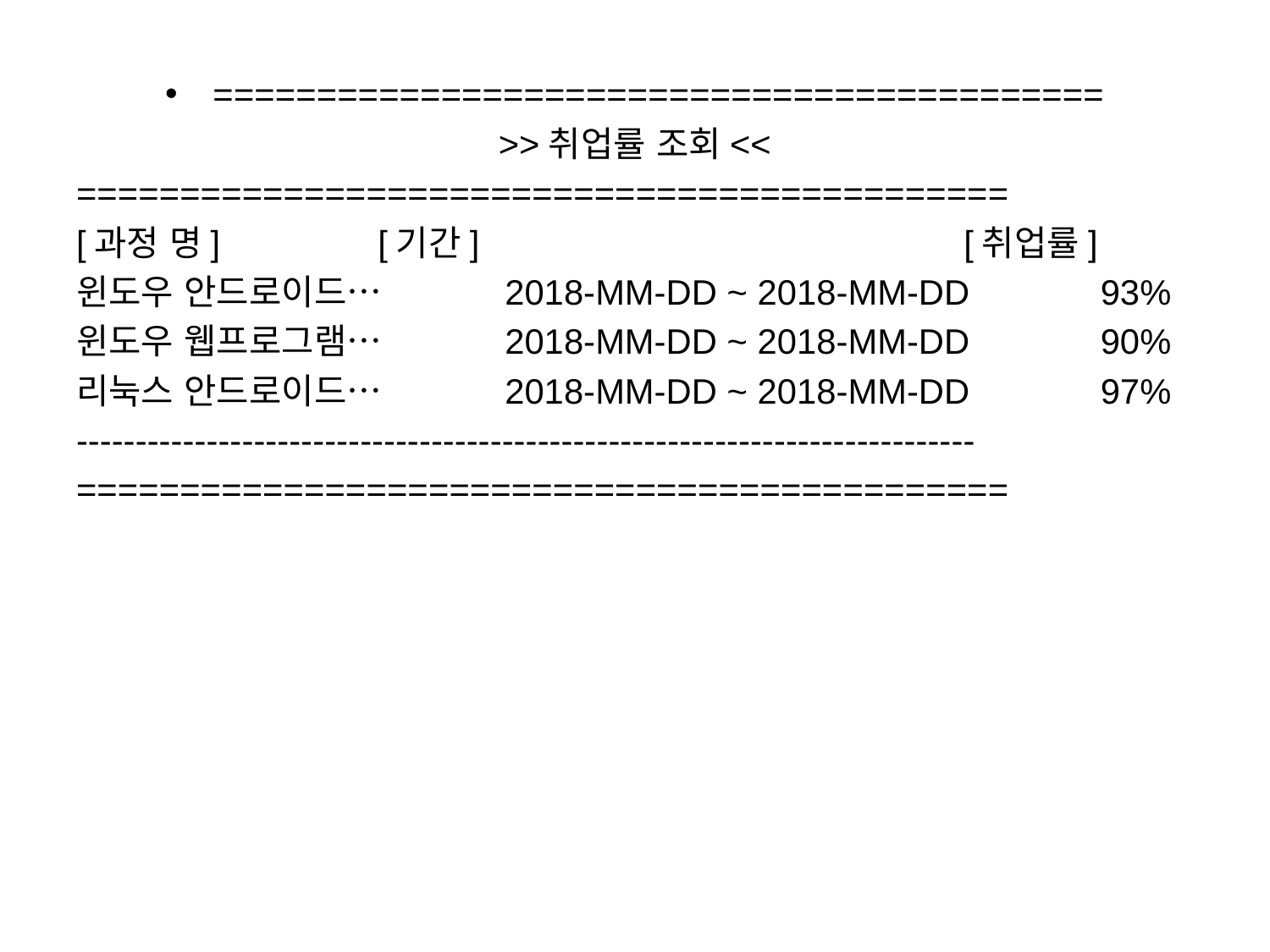

===========================================
>>취업률 조회<<
=============================================
[과정 명]		[기간]				        [취업률]
윈도우 안드로이드…	2018-MM-DD ~ 2018-MM-DD	         93%
윈도우 웹프로그램…	2018-MM-DD ~ 2018-MM-DD	         90%
리눅스 안드로이드…	2018-MM-DD ~ 2018-MM-DD	         97%
----------------------------------------------------------------------------
=============================================